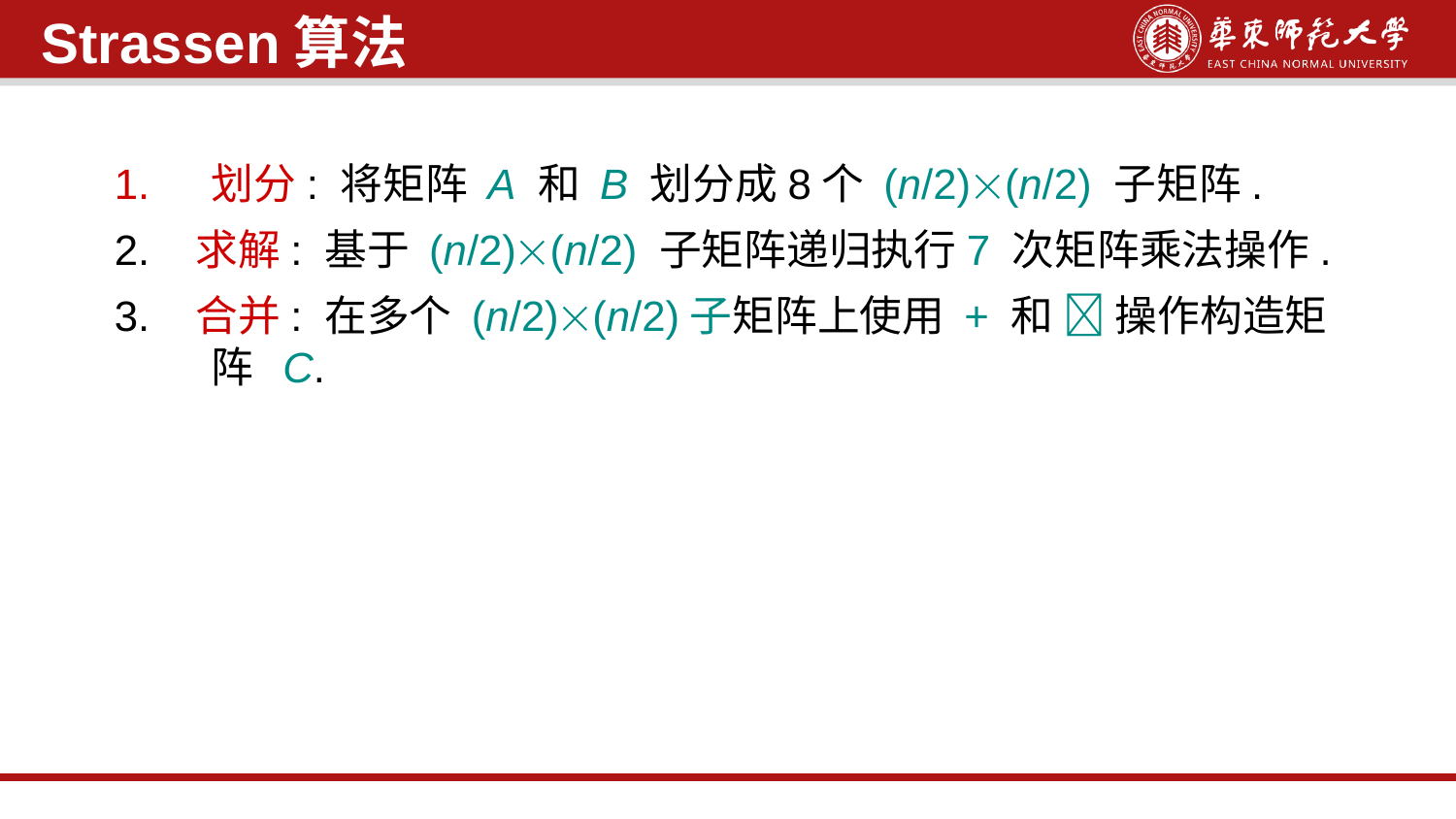

Strassen算法
划分: 将矩阵 A 和 B 划分成8个 (n/2)×(n/2) 子矩阵.
2.   求解: 基于 (n/2)×(n/2) 子矩阵递归执行7 次矩阵乘法操作.
3.   合并: 在多个 (n/2)×(n/2)子矩阵上使用 + 和 − 操作构造矩阵  C.